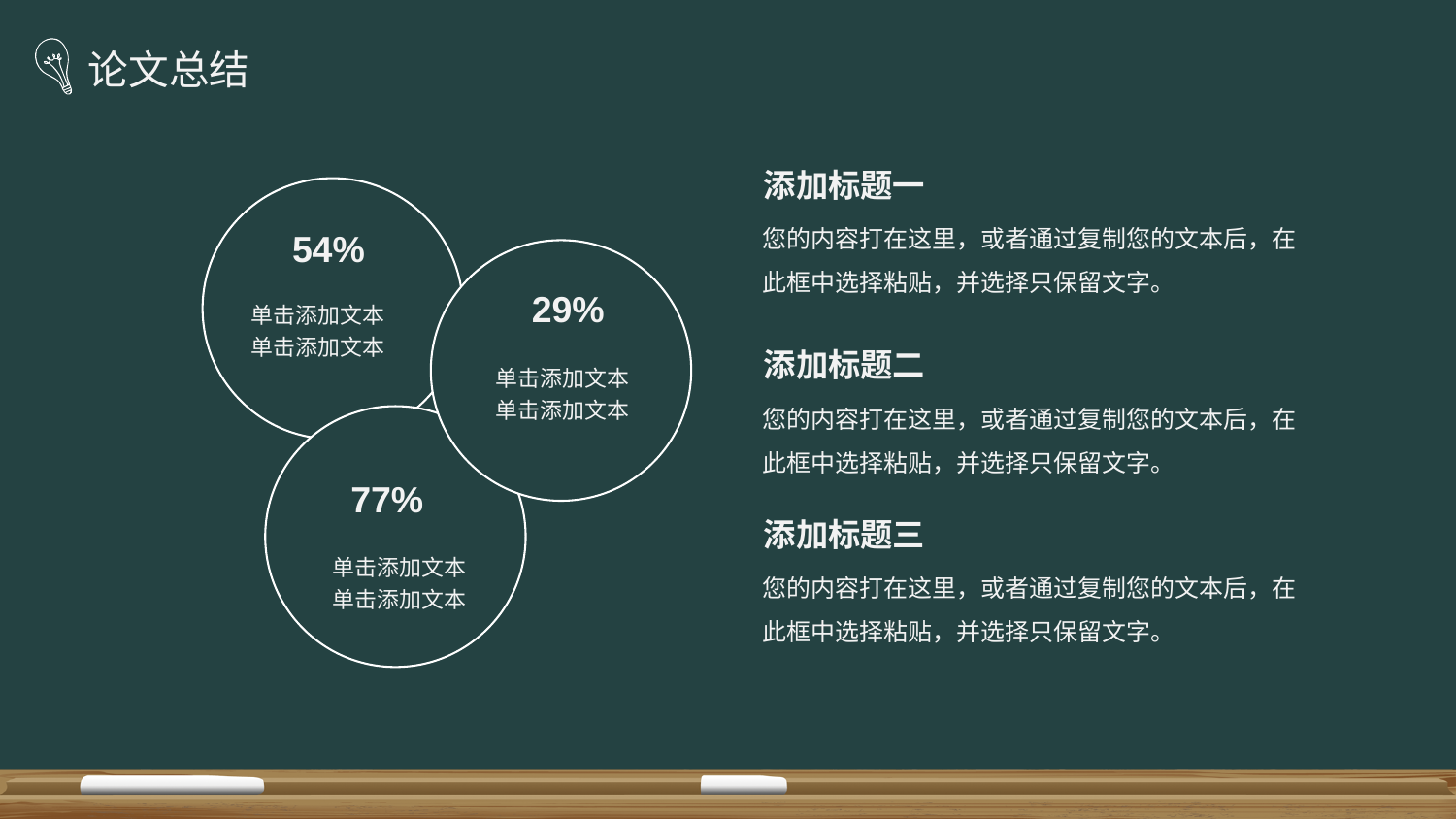

论文总结
添加标题一
您的内容打在这里，或者通过复制您的文本后，在此框中选择粘贴，并选择只保留文字。

54%

29%
单击添加文本
单击添加文本
添加标题二
您的内容打在这里，或者通过复制您的文本后，在此框中选择粘贴，并选择只保留文字。
单击添加文本
单击添加文本

77%
添加标题三
您的内容打在这里，或者通过复制您的文本后，在此框中选择粘贴，并选择只保留文字。
单击添加文本
单击添加文本